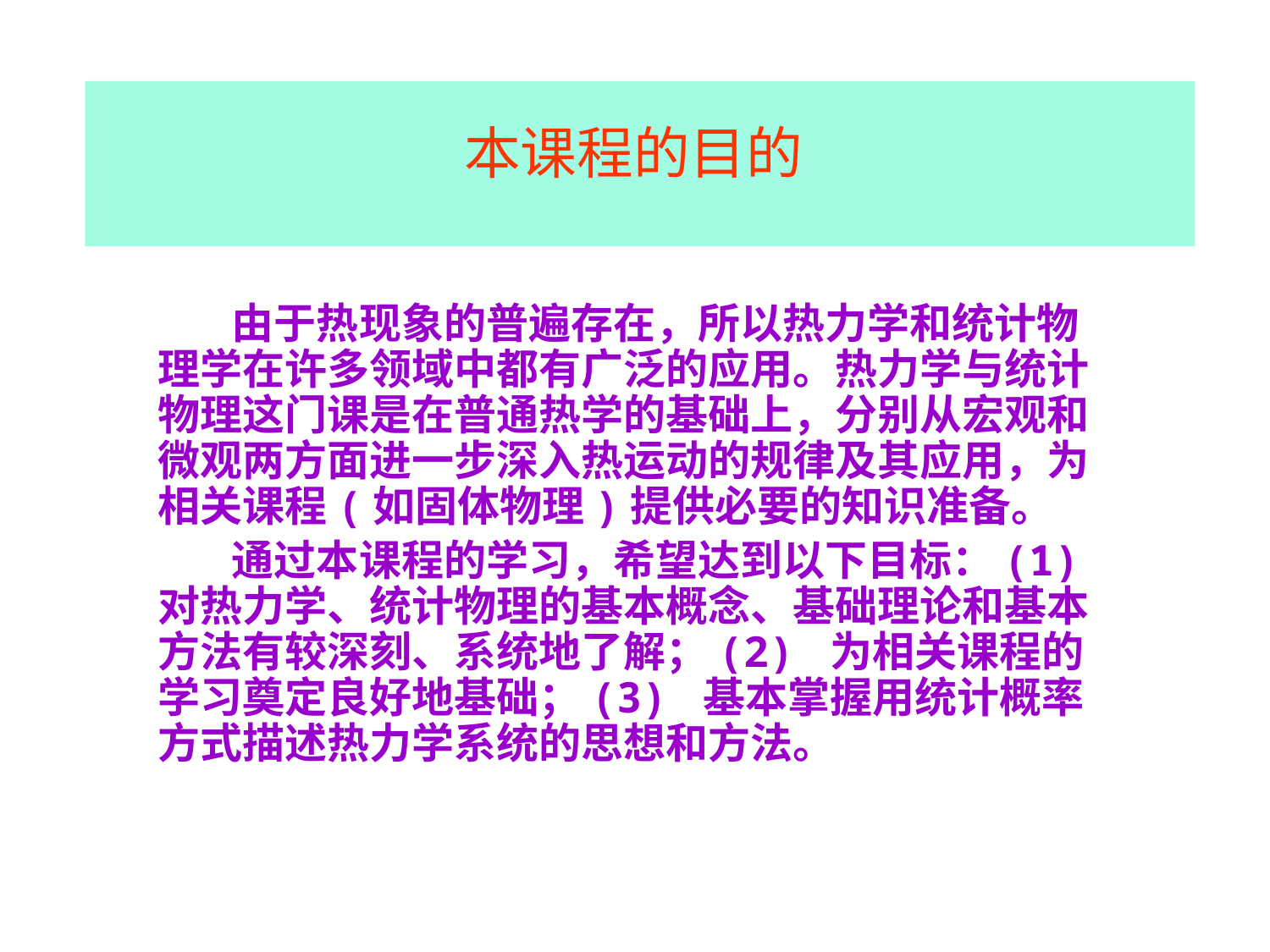

本课程的目的
由于热现象的普遍存在，所以热力学和统计物理学在许多领域中都有广泛的应用。热力学与统计物理这门课是在普通热学的基础上，分别从宏观和微观两方面进一步深入热运动的规律及其应用，为相关课程(如固体物理)提供必要的知识准备。
通过本课程的学习，希望达到以下目标：(1) 对热力学、统计物理的基本概念、基础理论和基本方法有较深刻、系统地了解；(2) 为相关课程的学习奠定良好地基础；(3) 基本掌握用统计概率方式描述热力学系统的思想和方法。